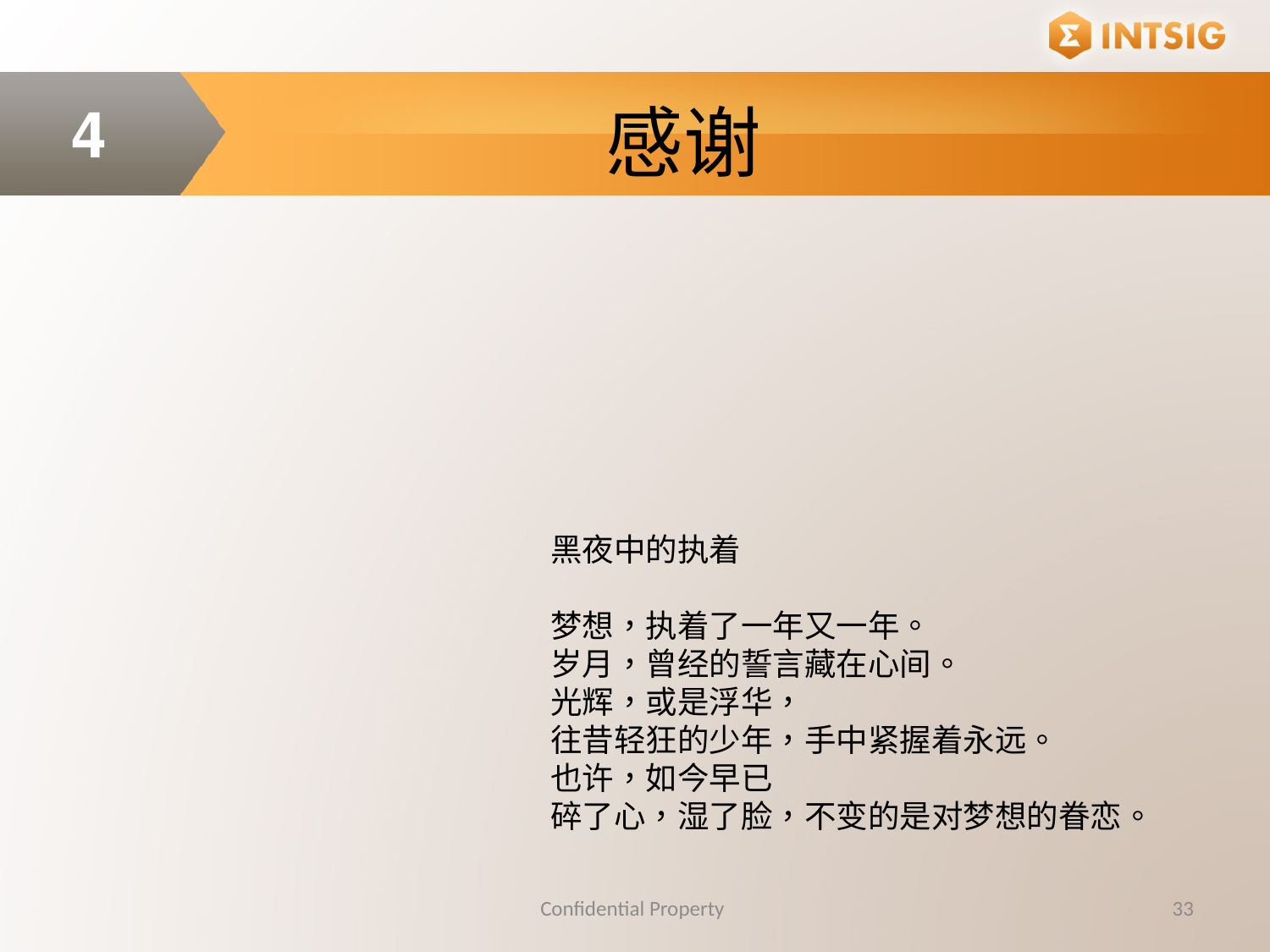

感谢
4
黑夜中的执着

梦想，执着了一年又一年。
岁月，曾经的誓言藏在心间。
光辉，或是浮华，
往昔轻狂的少年，手中紧握着永远。
也许，如今早已
碎了心，湿了脸，不变的是对梦想的眷恋。
Confidential Property
33